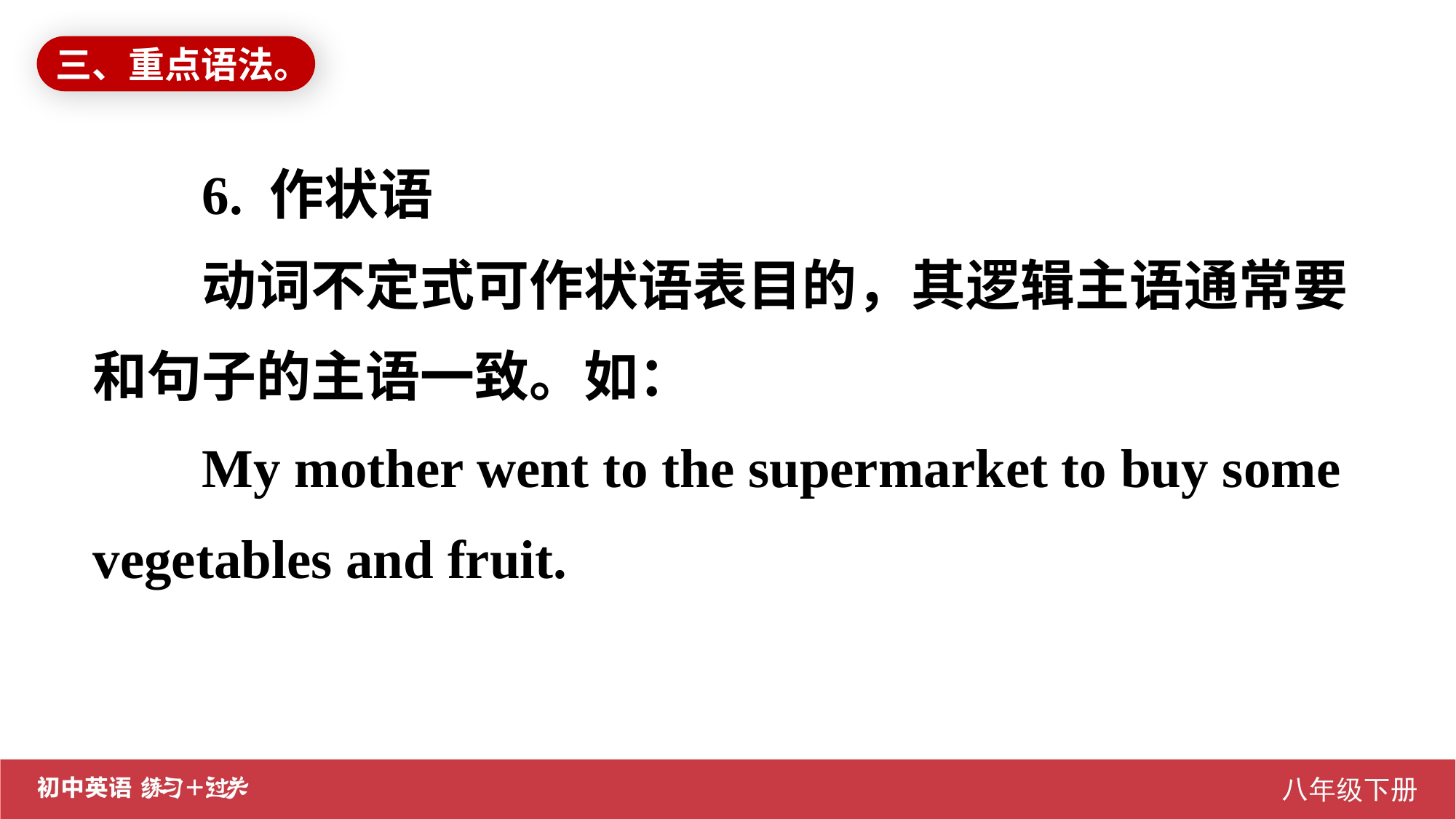

三、重点语法。
6. 作状语
动词不定式可作状语表目的，其逻辑主语通常要和句子的主语一致。如：
My mother went to the supermarket to buy some vegetables and fruit.